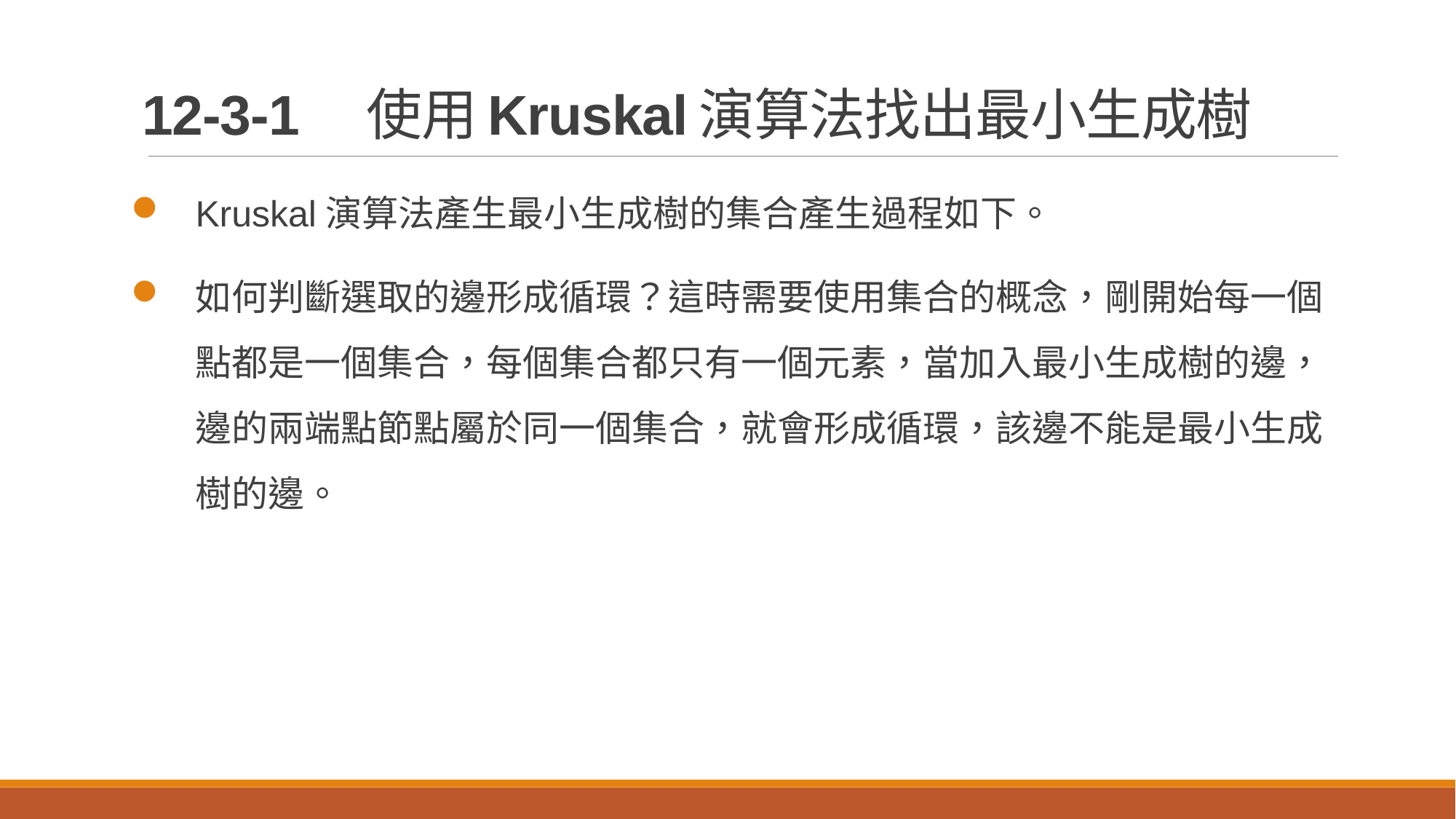

# 12-3-1　使用Kruskal演算法找出最小生成樹
Kruskal演算法產生最小生成樹的集合產生過程如下。
如何判斷選取的邊形成循環？這時需要使用集合的概念，剛開始每一個點都是一個集合，每個集合都只有一個元素，當加入最小生成樹的邊，邊的兩端點節點屬於同一個集合，就會形成循環，該邊不能是最小生成樹的邊。